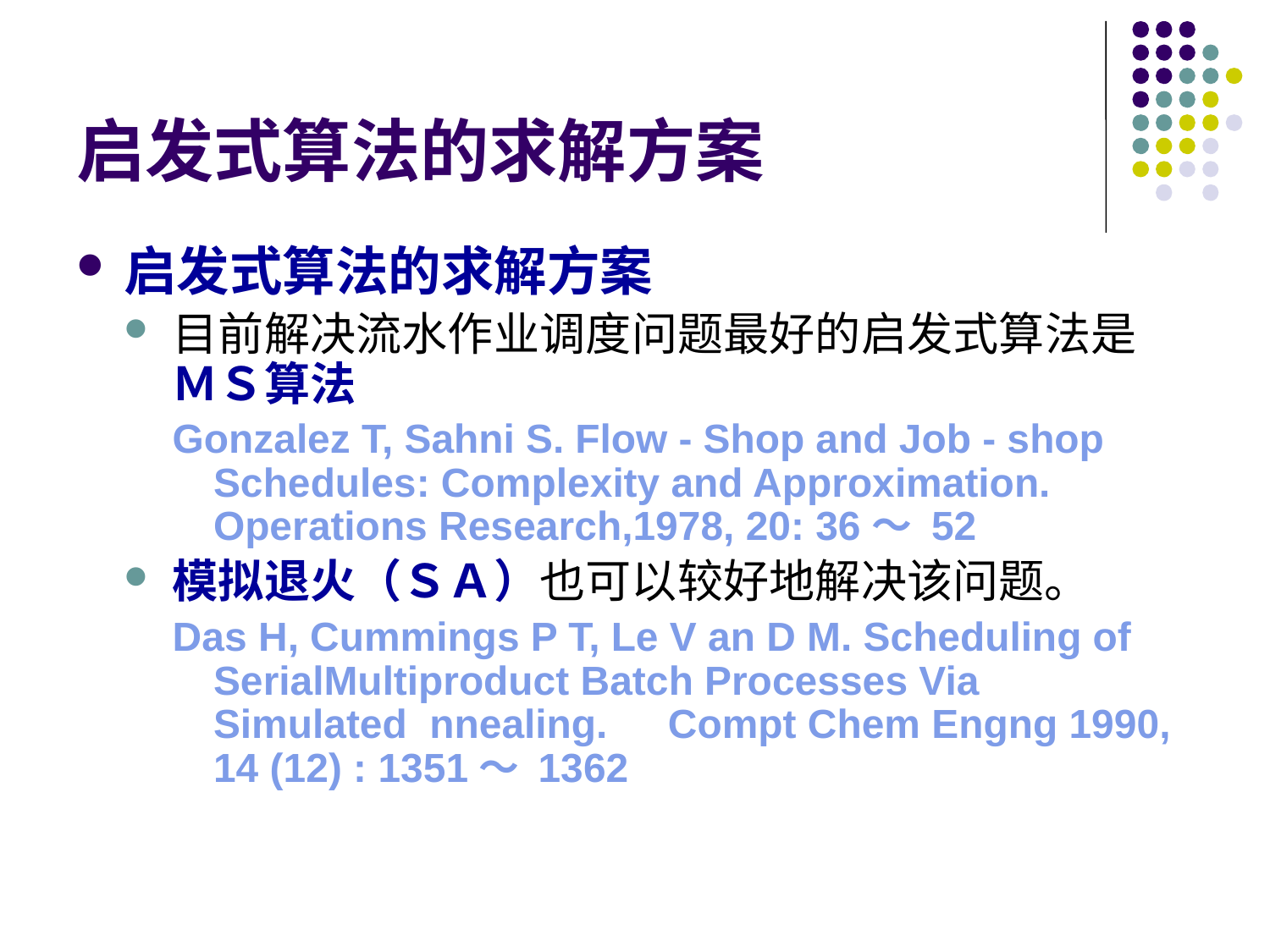

# 启发式算法的求解方案
启发式算法的求解方案
目前解决流水作业调度问题最好的启发式算法是ＭＳ算法
Gonzalez T, Sahni S. Flow - Shop and Job - shop Schedules: Complexity and Approximation. Operations Research,1978, 20: 36～ 52
模拟退火（ＳＡ）也可以较好地解决该问题。
Das H, Cummings P T, Le V an D M. Scheduling of SerialMultiproduct Batch Processes Via Simulated  nnealing.　Compt Chem Engng 1990, 14 (12) : 1351～ 1362